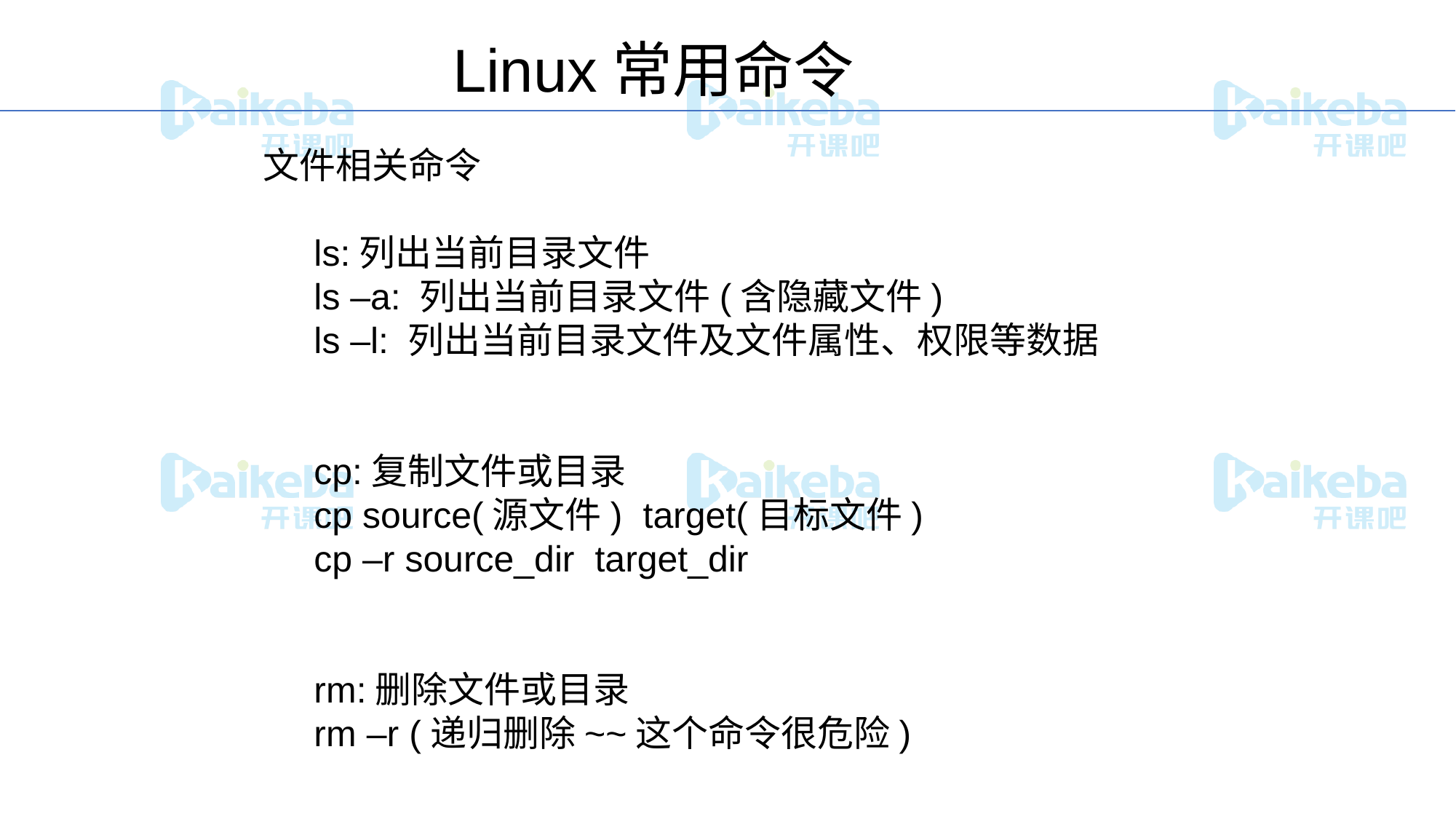

Linux常用命令
文件相关命令

     ls:列出当前目录文件
     ls –a: 列出当前目录文件(含隐藏文件)
     ls –l: 列出当前目录文件及文件属性、权限等数据

     cp:复制文件或目录
     cp source(源文件)  target(目标文件)
     cp –r source_dir  target_dir

     rm:删除文件或目录
     rm –r (递归删除~~这个命令很危险)